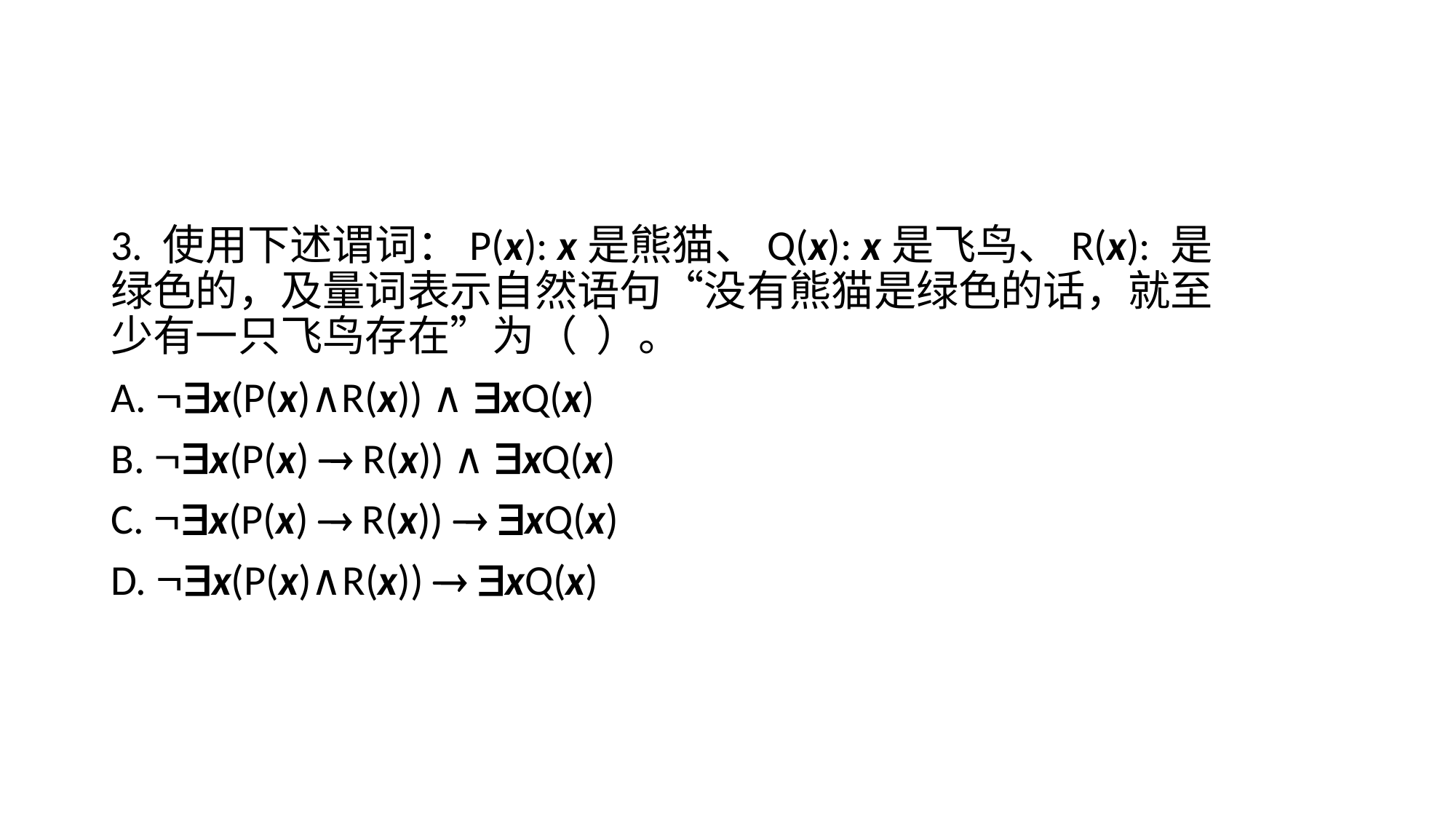

#
3. 使用下述谓词：P(x): x是熊猫、Q(x): x是飞鸟、R(x): 是绿色的，及量词表示自然语句“没有熊猫是绿色的话，就至少有一只飞鸟存在”为（  ）。
A. ¬∃x(P(x)∧R(x)) ∧ ∃xQ(x)
B. ¬∃x(P(x) → R(x)) ∧ ∃xQ(x)
C. ¬∃x(P(x) → R(x)) → ∃xQ(x)
D. ¬∃x(P(x)∧R(x)) → ∃xQ(x)